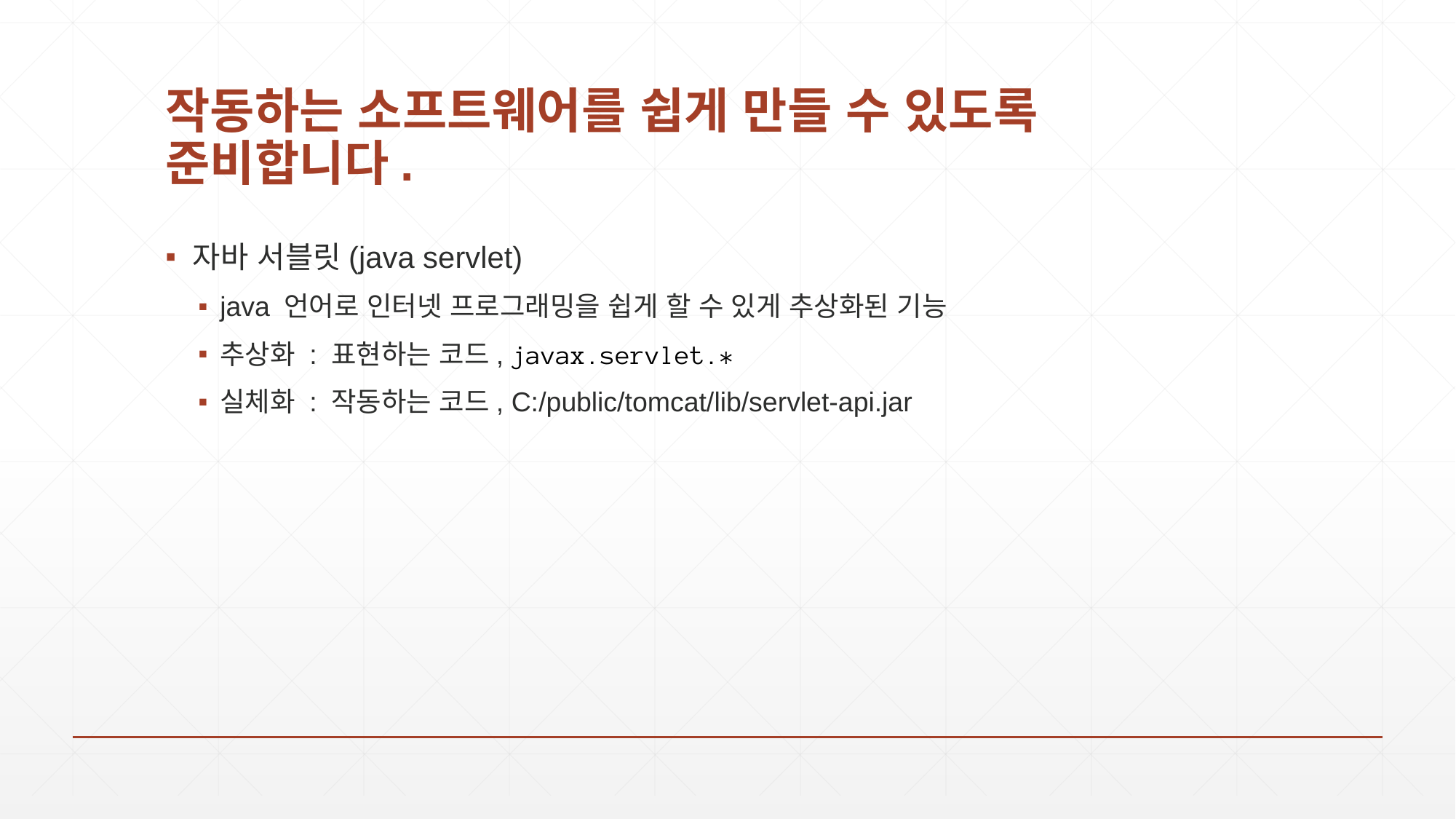

# 작동하는 소프트웨어를 쉽게 만들 수 있도록 준비합니다.
자바 서블릿(java servlet)
java 언어로 인터넷 프로그래밍을 쉽게 할 수 있게 추상화된 기능
추상화 : 표현하는 코드, javax.servlet.*
실체화 : 작동하는 코드, C:/public/tomcat/lib/servlet-api.jar